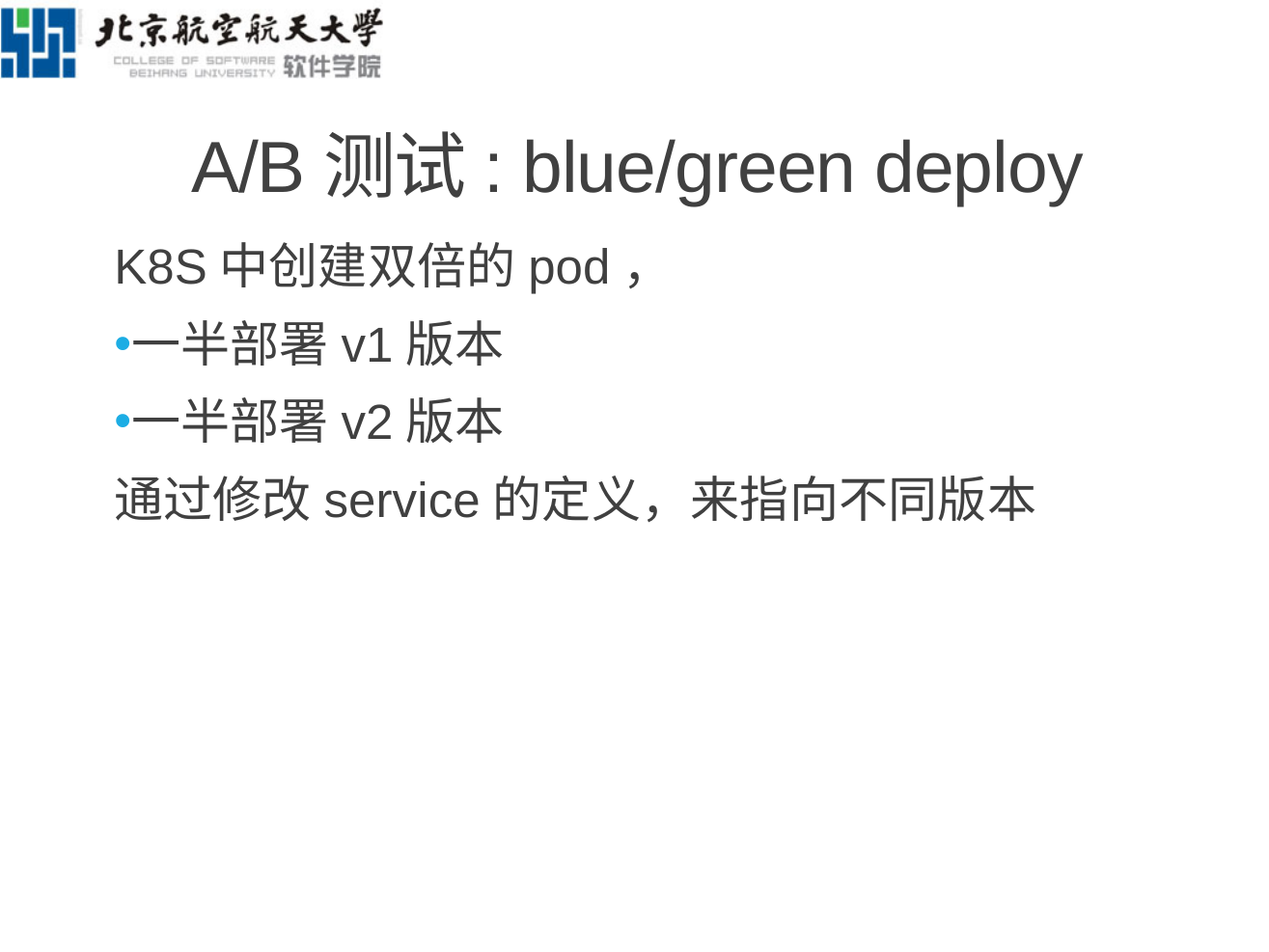

# A/B测试: blue/green deploy
K8S中创建双倍的pod，
一半部署v1版本
一半部署v2版本
通过修改service的定义，来指向不同版本